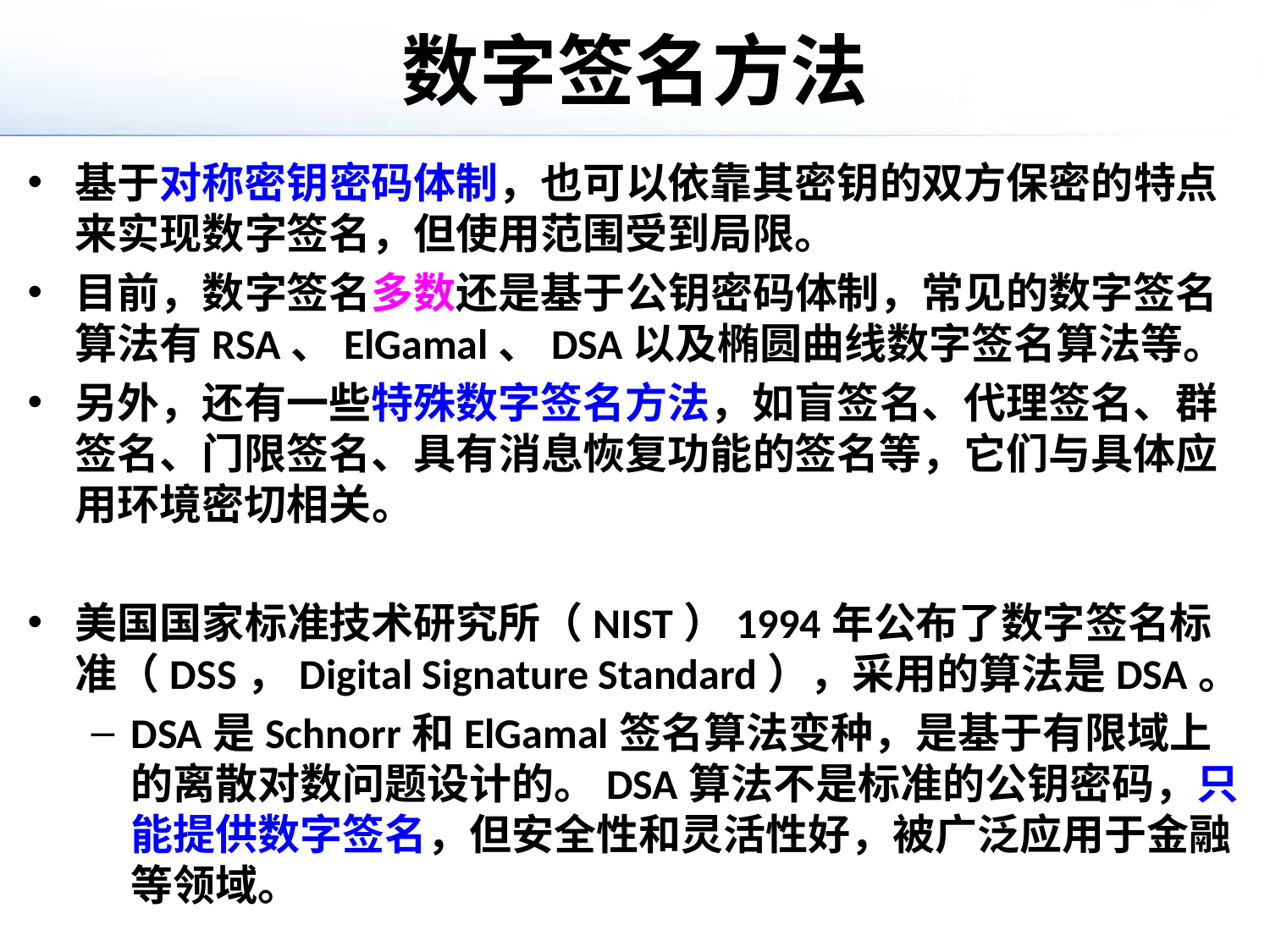

# 数字签名方法
基于对称密钥密码体制，也可以依靠其密钥的双方保密的特点来实现数字签名，但使用范围受到局限。
目前，数字签名多数还是基于公钥密码体制，常见的数字签名算法有RSA、ElGamal、DSA以及椭圆曲线数字签名算法等。
另外，还有一些特殊数字签名方法，如盲签名、代理签名、群签名、门限签名、具有消息恢复功能的签名等，它们与具体应用环境密切相关。

美国国家标准技术研究所（NIST）1994年公布了数字签名标准（DSS，Digital Signature Standard），采用的算法是DSA。
DSA是Schnorr和ElGamal签名算法变种，是基于有限域上的离散对数问题设计的。DSA算法不是标准的公钥密码，只能提供数字签名，但安全性和灵活性好，被广泛应用于金融等领域。